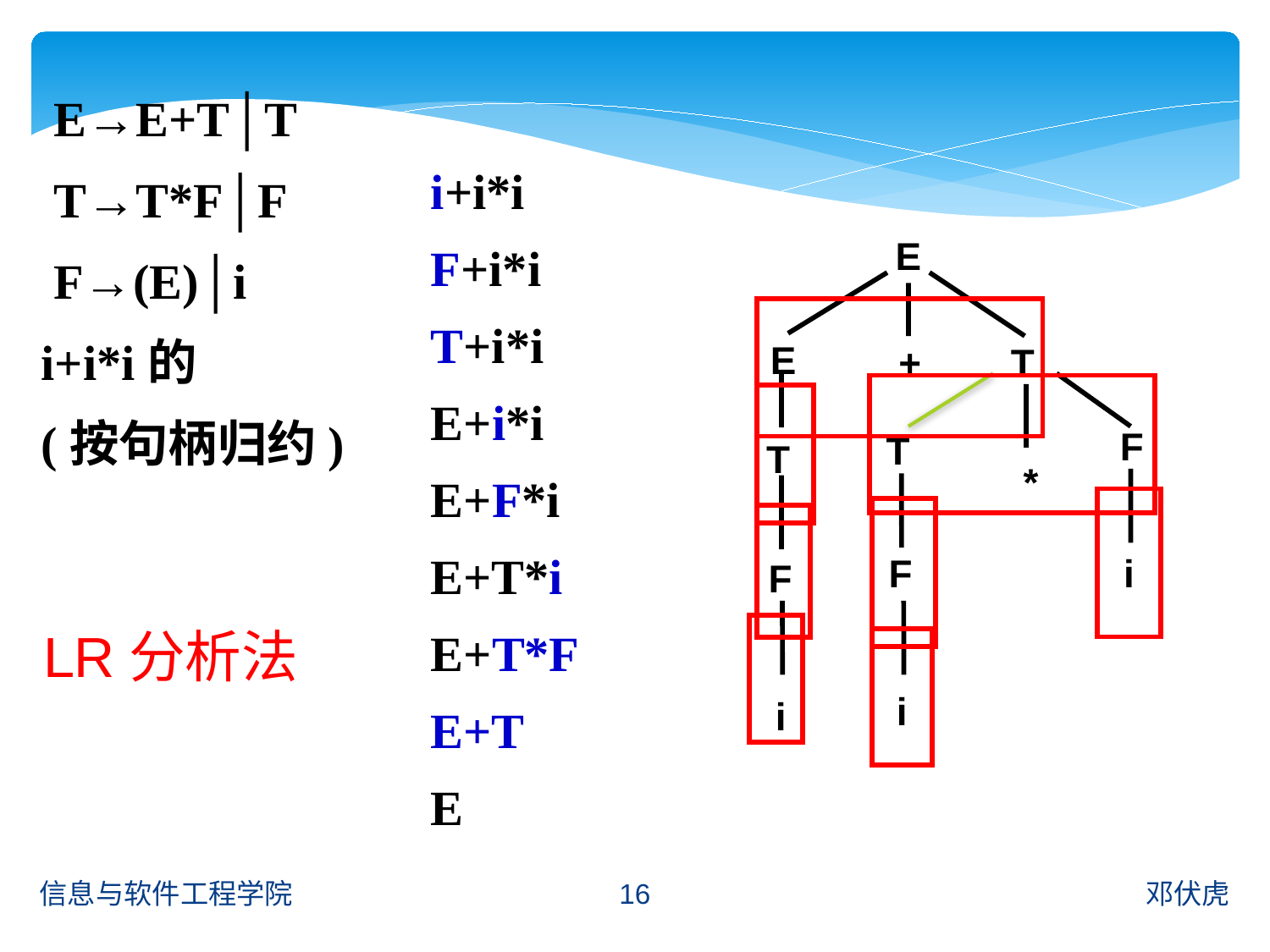

E→E+T│T
 T→T*F│F
 F→(E)│i
i+i*i的
(按句柄归约)
i+i*i
F+i*i
T+i*i
E+i*i
E+F*i
E+T*i
E+T*F
E+T
E
E

E
+
T

F
T
T
*

F
i
F

LR分析法

i
i
16
信息与软件工程学院
邓伏虎